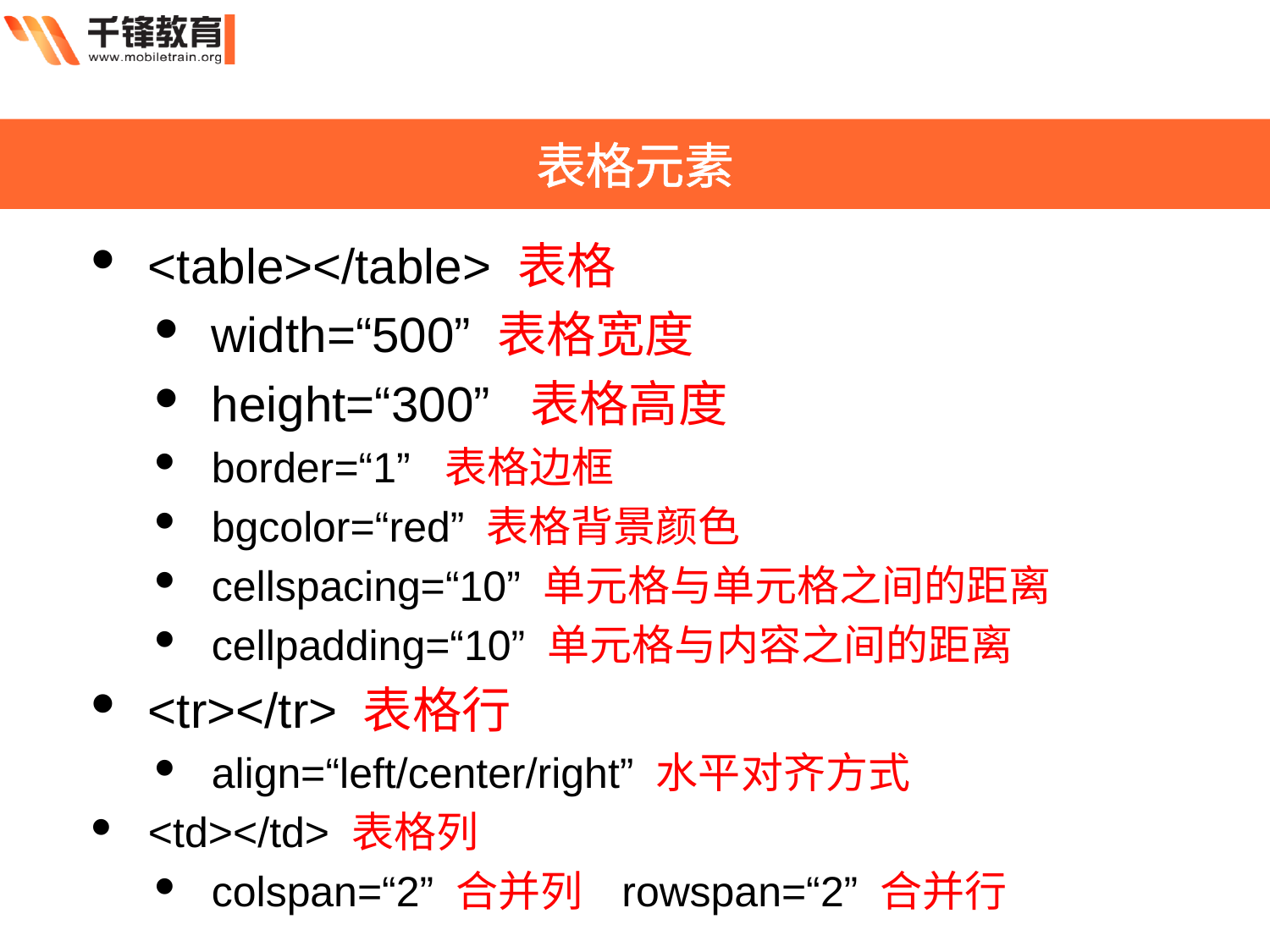

表格元素
<table></table> 表格
width=“500” 表格宽度
height=“300”  表格高度
border=“1”  表格边框
bgcolor=“red” 表格背景颜色
cellspacing=“10” 单元格与单元格之间的距离
cellpadding=“10” 单元格与内容之间的距离
<tr></tr> 表格行
align=“left/center/right” 水平对齐方式
<td></td> 表格列
colspan=“2” 合并列   rowspan=“2” 合并行